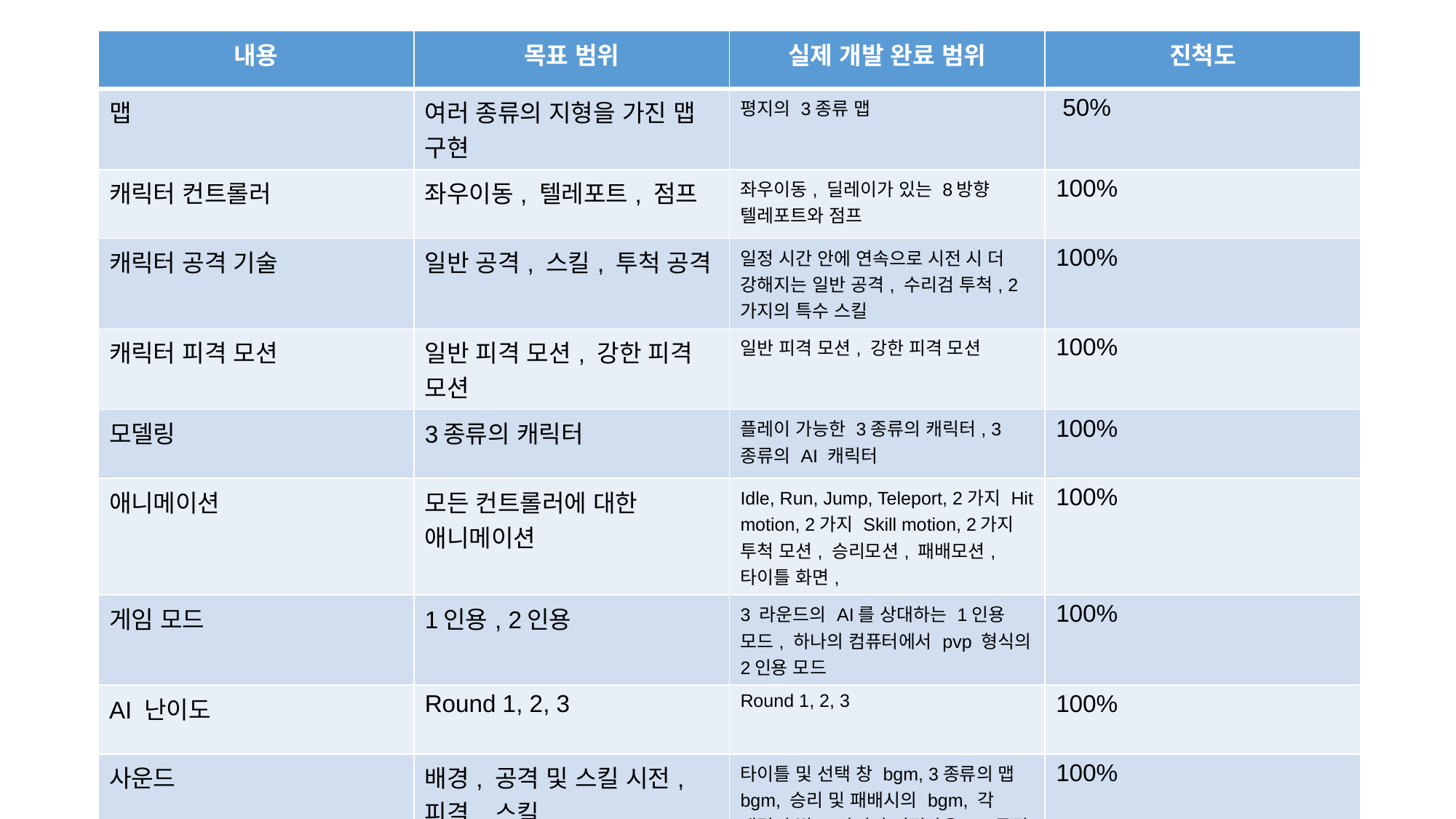

| 내용 | 목표 범위 | 실제 개발 완료 범위 | 진척도 |
| --- | --- | --- | --- |
| 맵 | 여러 종류의 지형을 가진 맵 구현 | 평지의 3종류 맵 | 50% |
| 캐릭터 컨트롤러 | 좌우이동, 텔레포트, 점프 | 좌우이동, 딜레이가 있는 8방향 텔레포트와 점프 | 100% |
| 캐릭터 공격 기술 | 일반 공격, 스킬, 투척 공격 | 일정 시간 안에 연속으로 시전 시 더 강해지는 일반 공격, 수리검 투척, 2가지의 특수 스킬 | 100% |
| 캐릭터 피격 모션 | 일반 피격 모션, 강한 피격 모션 | 일반 피격 모션, 강한 피격 모션 | 100% |
| 모델링 | 3종류의 캐릭터 | 플레이 가능한 3종류의 캐릭터, 3종류의 AI 캐릭터 | 100% |
| 애니메이션 | 모든 컨트롤러에 대한 애니메이션 | Idle, Run, Jump, Teleport, 2가지 Hit motion, 2가지 Skill motion, 2가지 투척 모션, 승리모션, 패배모션, 타이틀 화면, | 100% |
| 게임 모드 | 1인용, 2인용 | 3 라운드의 AI를 상대하는 1인용 모드, 하나의 컴퓨터에서 pvp 형식의 2인용 모드 | 100% |
| AI 난이도 | Round 1, 2, 3 | Round 1, 2, 3 | 100% |
| 사운드 | 배경, 공격 및 스킬 시전, 피격, 스킬 | 타이틀 및 선택 창 bgm, 3종류의 맵 bgm, 승리 및 패배시의 bgm, 각 캐릭터 별 2가지의 피격사운드, 공격 사운드, 스킬 사운드 | 100% |
#